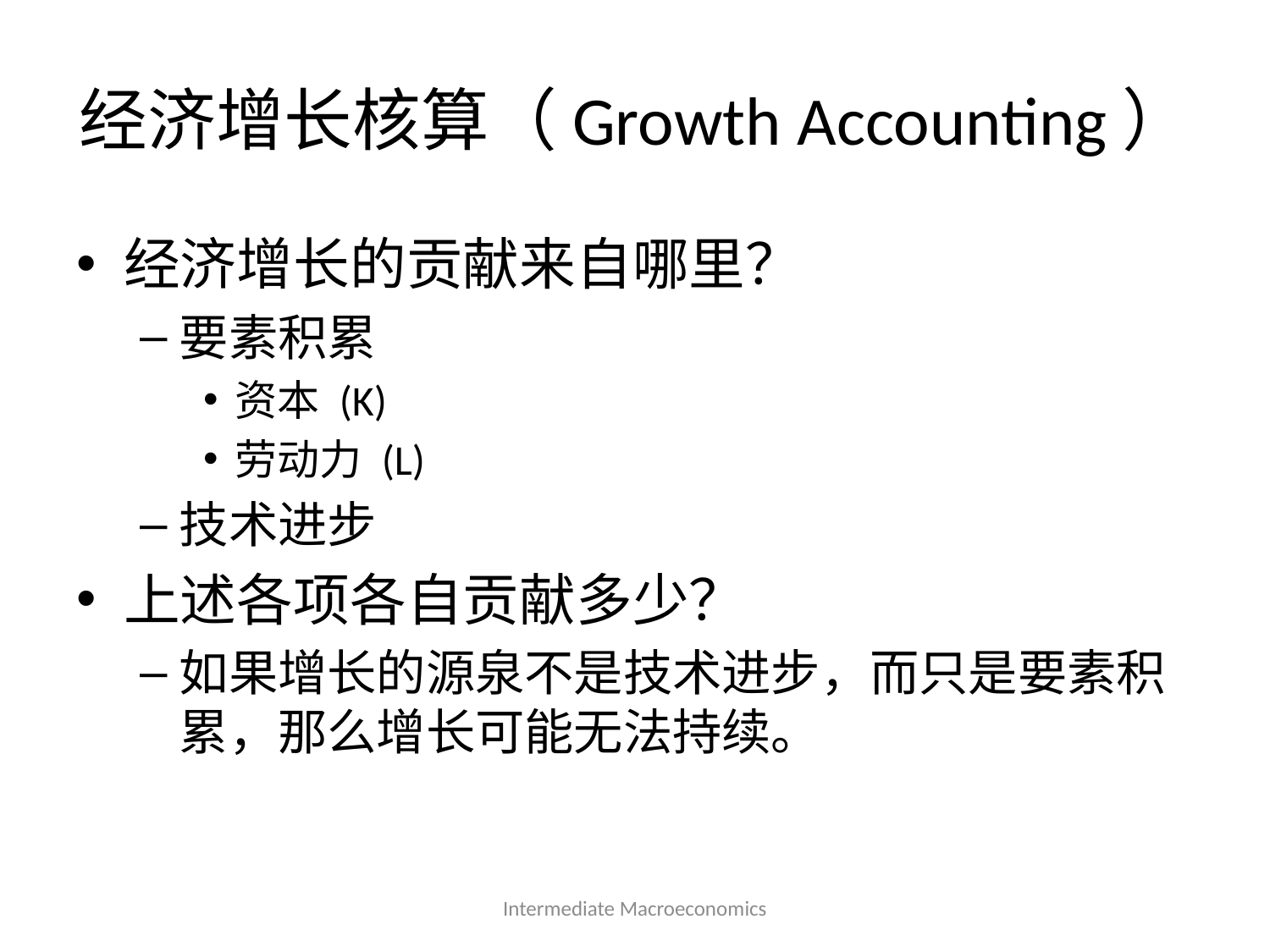

# 经济增长核算（Growth Accounting）
经济增长的贡献来自哪里？
要素积累
资本 (K)
劳动力 (L)
技术进步
上述各项各自贡献多少？
如果增长的源泉不是技术进步，而只是要素积累，那么增长可能无法持续。
Intermediate Macroeconomics